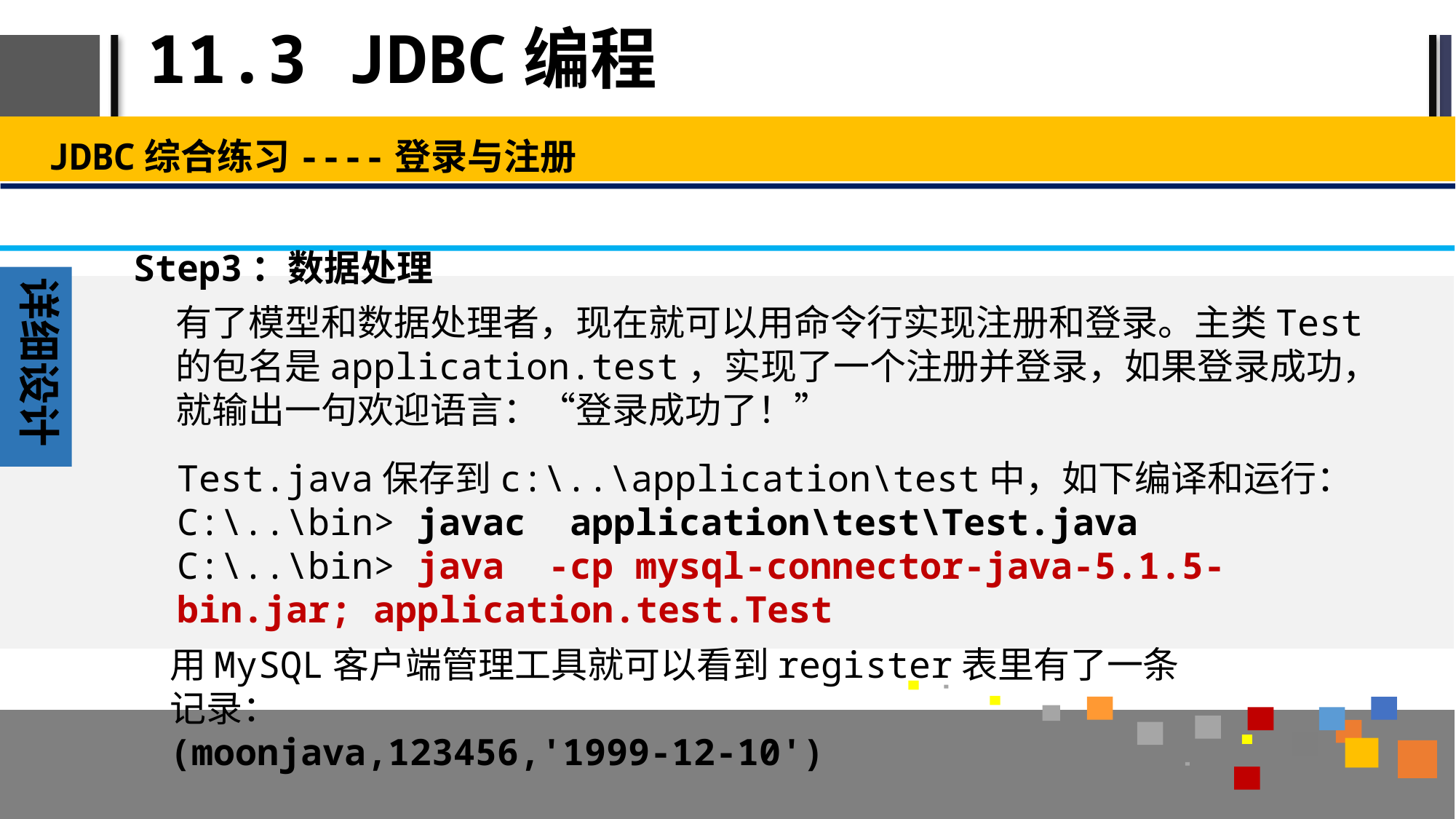

# 11.3 JDBC编程

JDBC综合练习----登录与注册

Step3：数据处理

详细设计

有了模型和数据处理者，现在就可以用命令行实现注册和登录。主类Test的包名是application.test，实现了一个注册并登录，如果登录成功，就输出一句欢迎语言：“登录成功了！”

Test.java保存到c:\..\application\test中，如下编译和运行：
C:\..\bin> javac  application\test\Test.java
C:\..\bin> java  -cp mysql-connector-java-5.1.5-bin.jar; application.test.Test
用MySQL客户端管理工具就可以看到register表里有了一条记录：
(moonjava,123456,'1999-12-10')